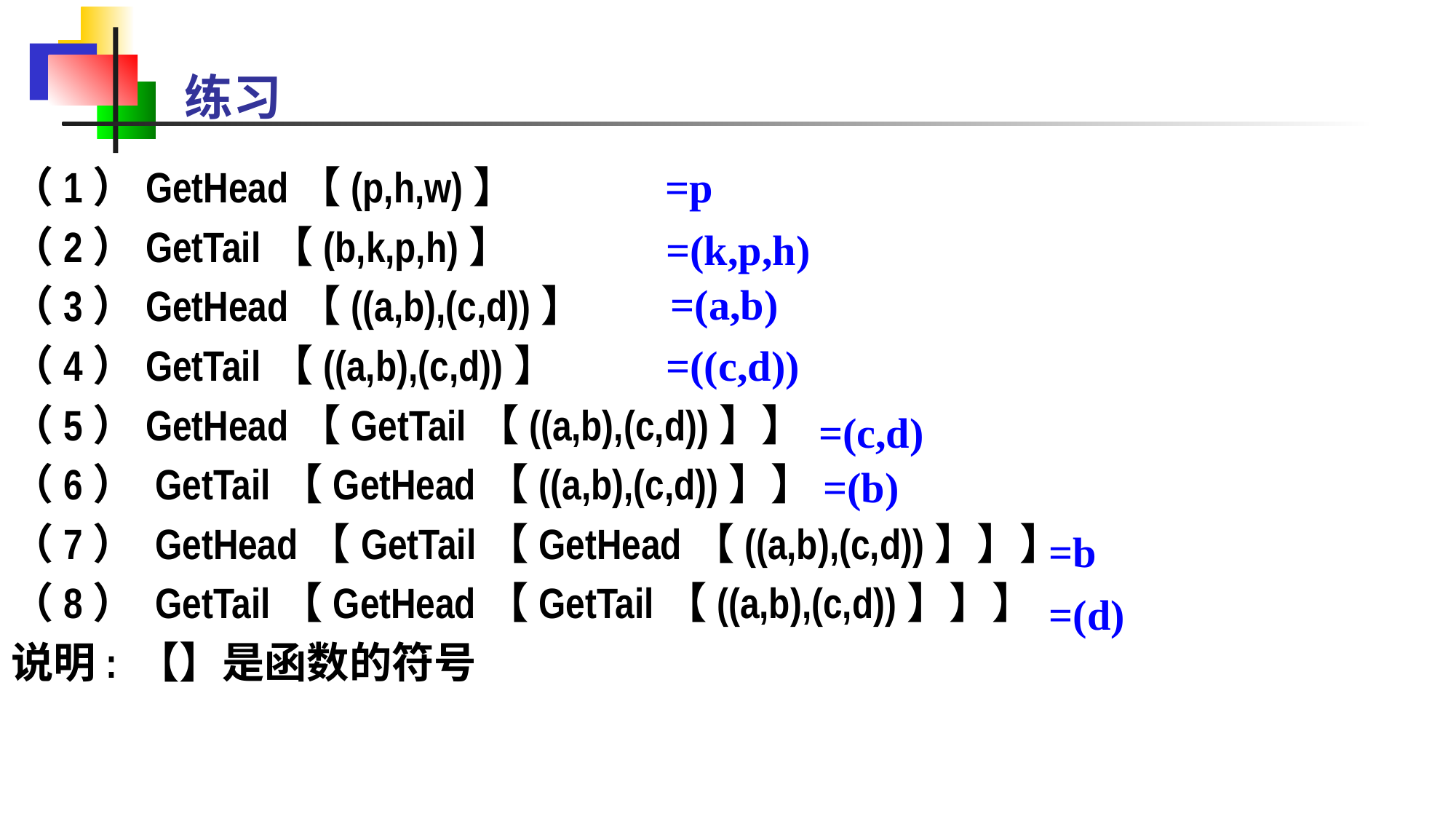

# 练习
（1）GetHead【(p,h,w)】
（2）GetTail【(b,k,p,h)】
（3）GetHead【((a,b),(c,d))】
（4）GetTail【((a,b),(c,d))】
（5）GetHead【GetTail【((a,b),(c,d))】】
（6） GetTail【GetHead【((a,b),(c,d))】】
（7） GetHead【GetTail【GetHead【((a,b),(c,d))】】】
（8） GetTail【GetHead【GetTail【((a,b),(c,d))】】】
说明: 【】是函数的符号
=p
=(k,p,h)
=(a,b)
=((c,d))
=(c,d)
=(b)
=b
=(d)